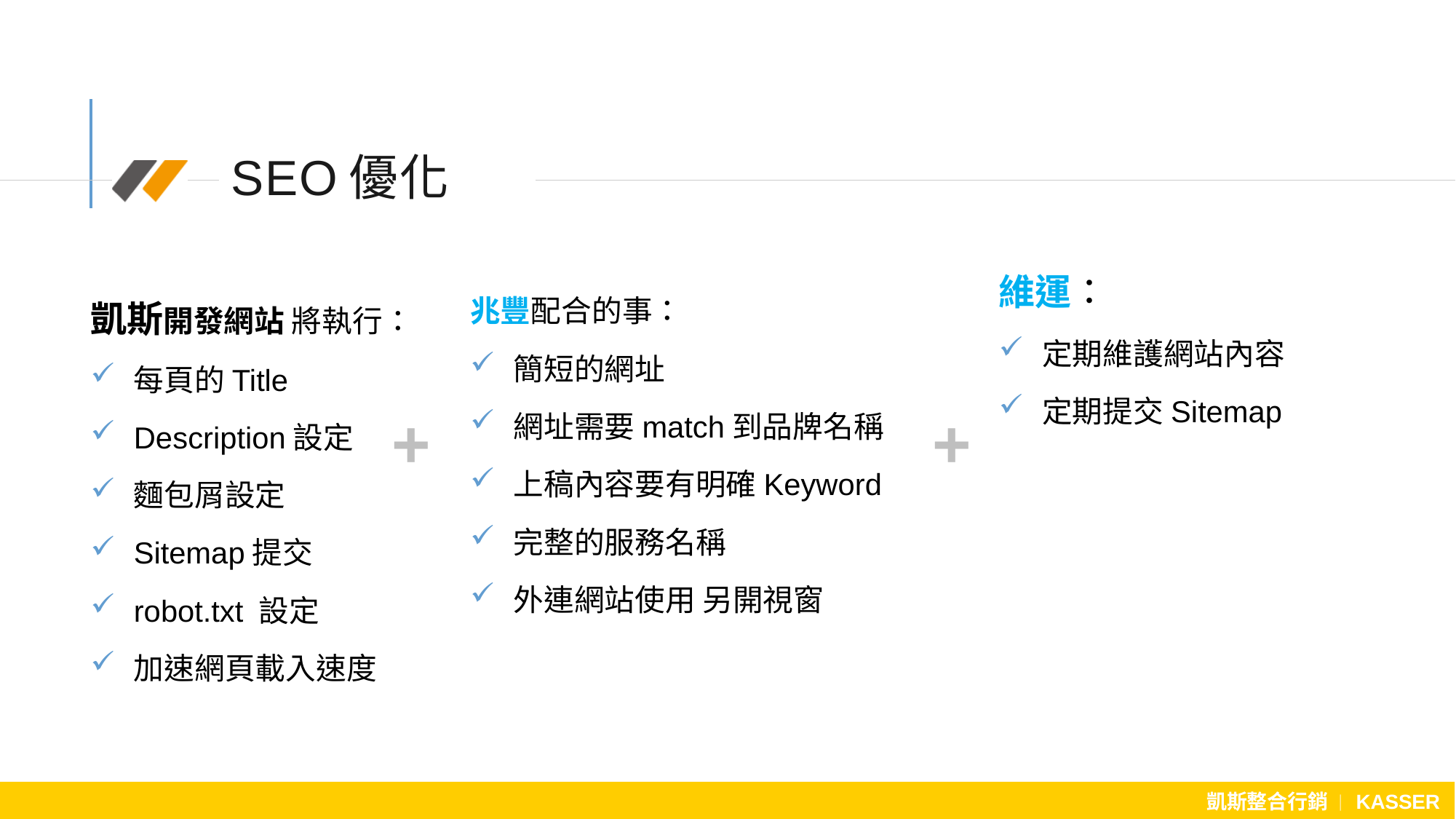

# SEO優化
凱斯開發網站 將執行：
每頁的Title
Description設定
麵包屑設定
Sitemap提交
robot.txt 設定
加速網頁載入速度
兆豐配合的事：
簡短的網址
網址需要match到品牌名稱
上稿內容要有明確Keyword
完整的服務名稱
外連網站使用 另開視窗
維運：
定期維護網站內容
定期提交Sitemap
+
+